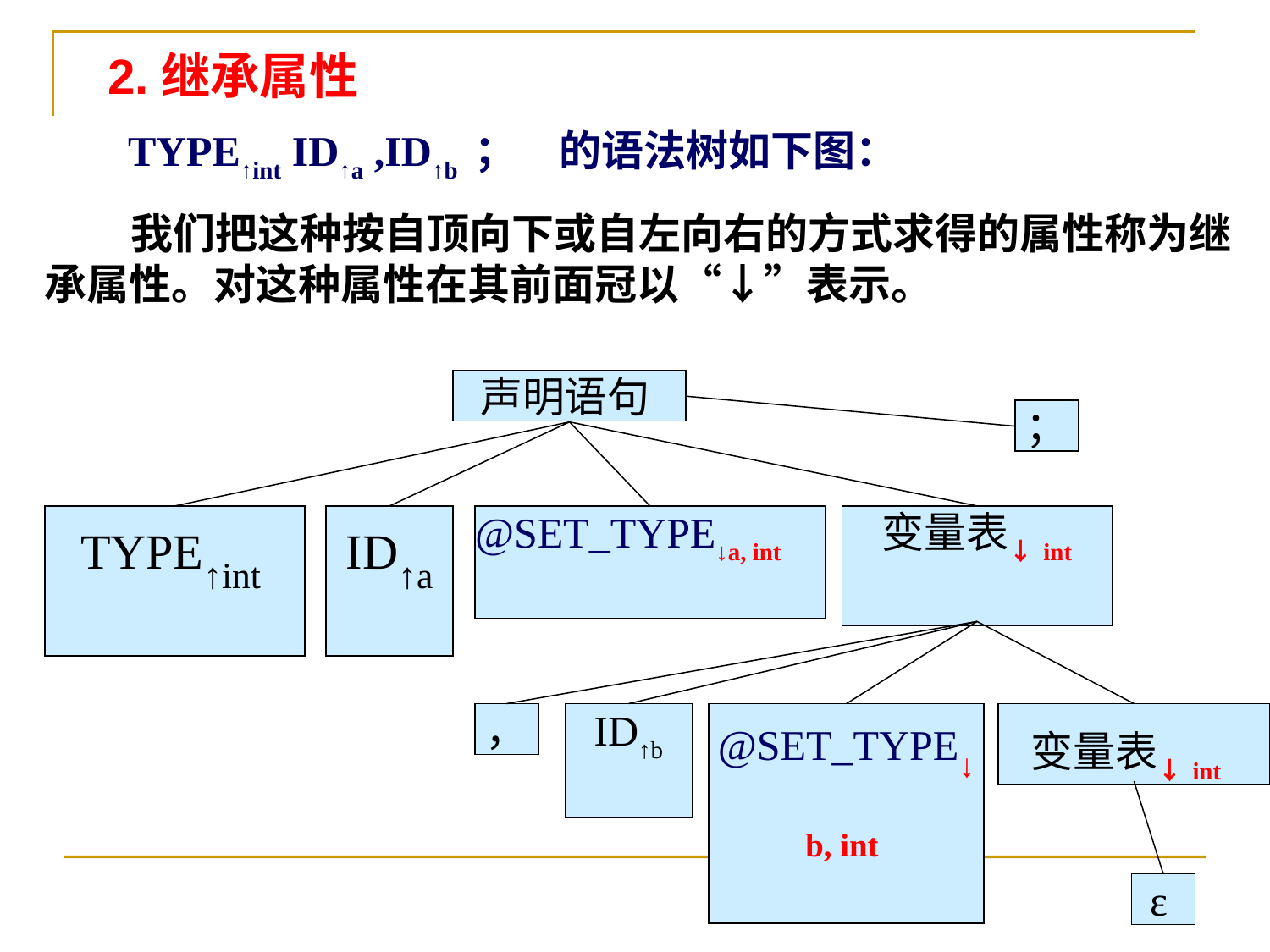

2.继承属性
    TYPE↑int ID↑a ,ID↑b ；　的语法树如下图：
        我们把这种按自顶向下或自左向右的方式求得的属性称为继承属性。对这种属性在其前面冠以“↓”表示。
声明语句
；
TYPE↑int

ID↑a

@SET_TYPE↓a, int

变量表↓int

，
ID↑b

@SET_TYPE↓b, int

ε
变量表↓int
35